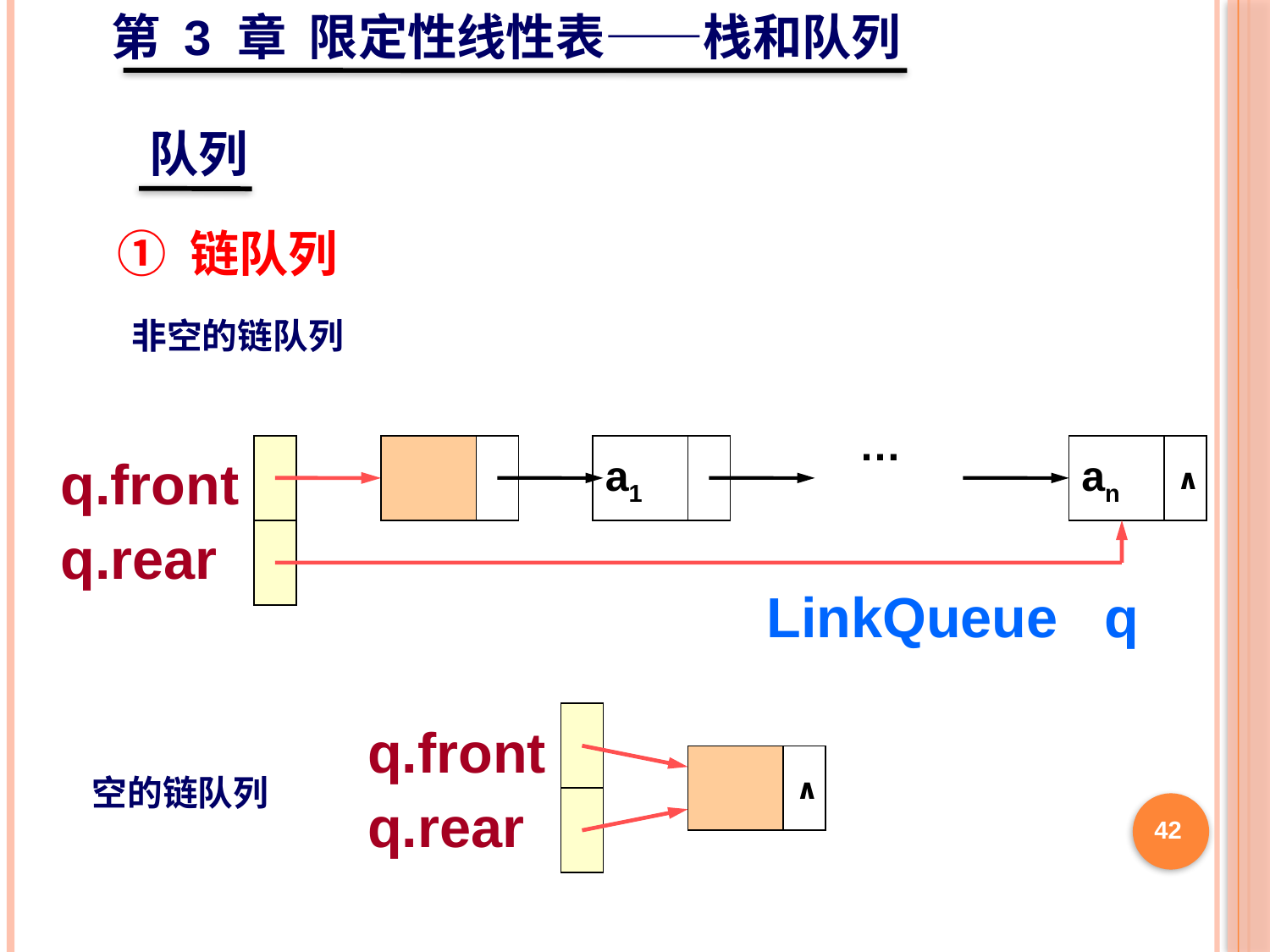

第 3 章  限定性线性表——栈和队列
队列

① 链队列
非空的链队列
…

a1

an
∧

q.front
q.rear

LinkQueue   q
q.front
q.rear

∧
空的链队列

42